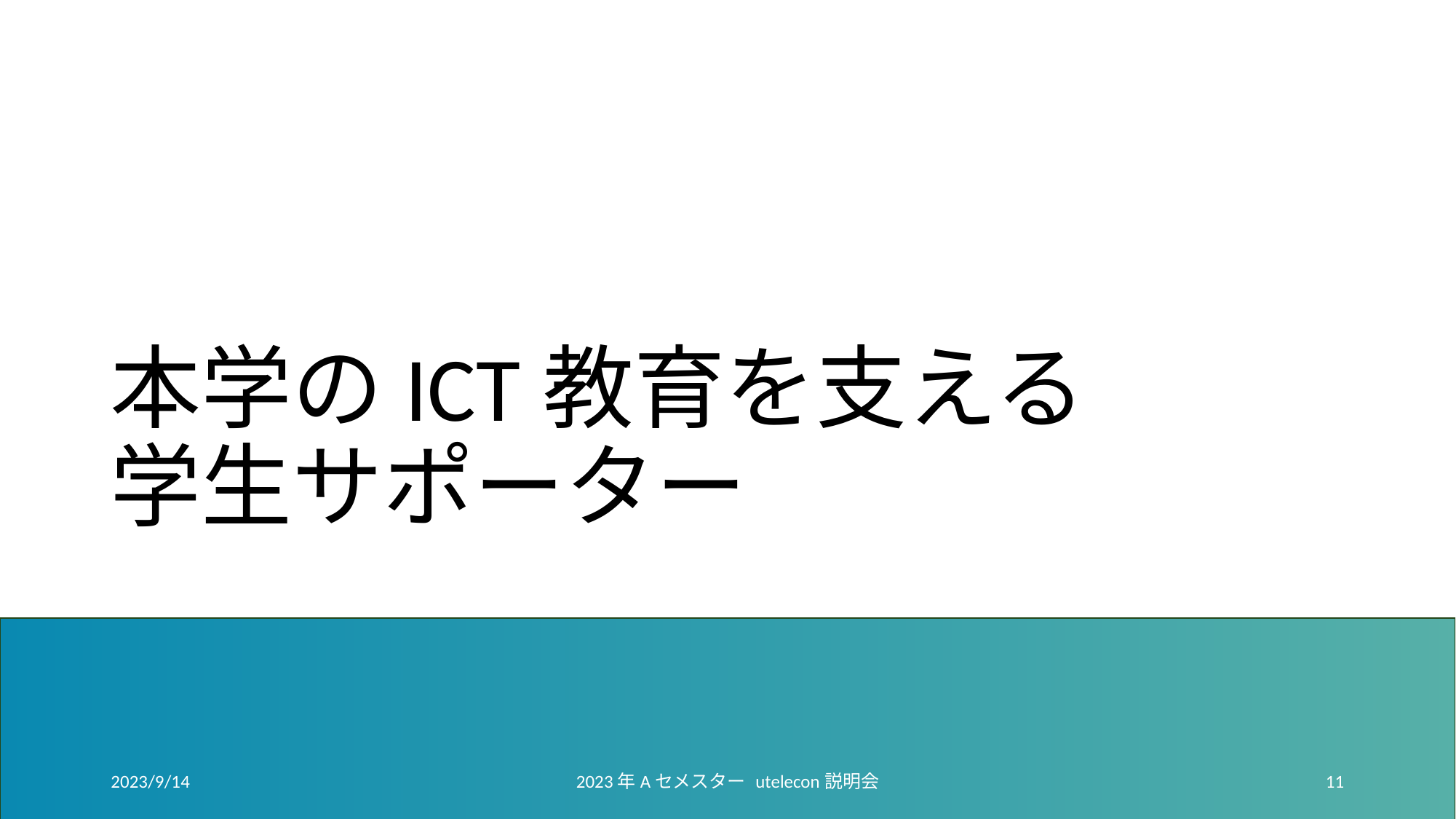

# 本学のICT教育を支える 学生サポーター

2023/9/14
2023年Aセメスター utelecon説明会
11